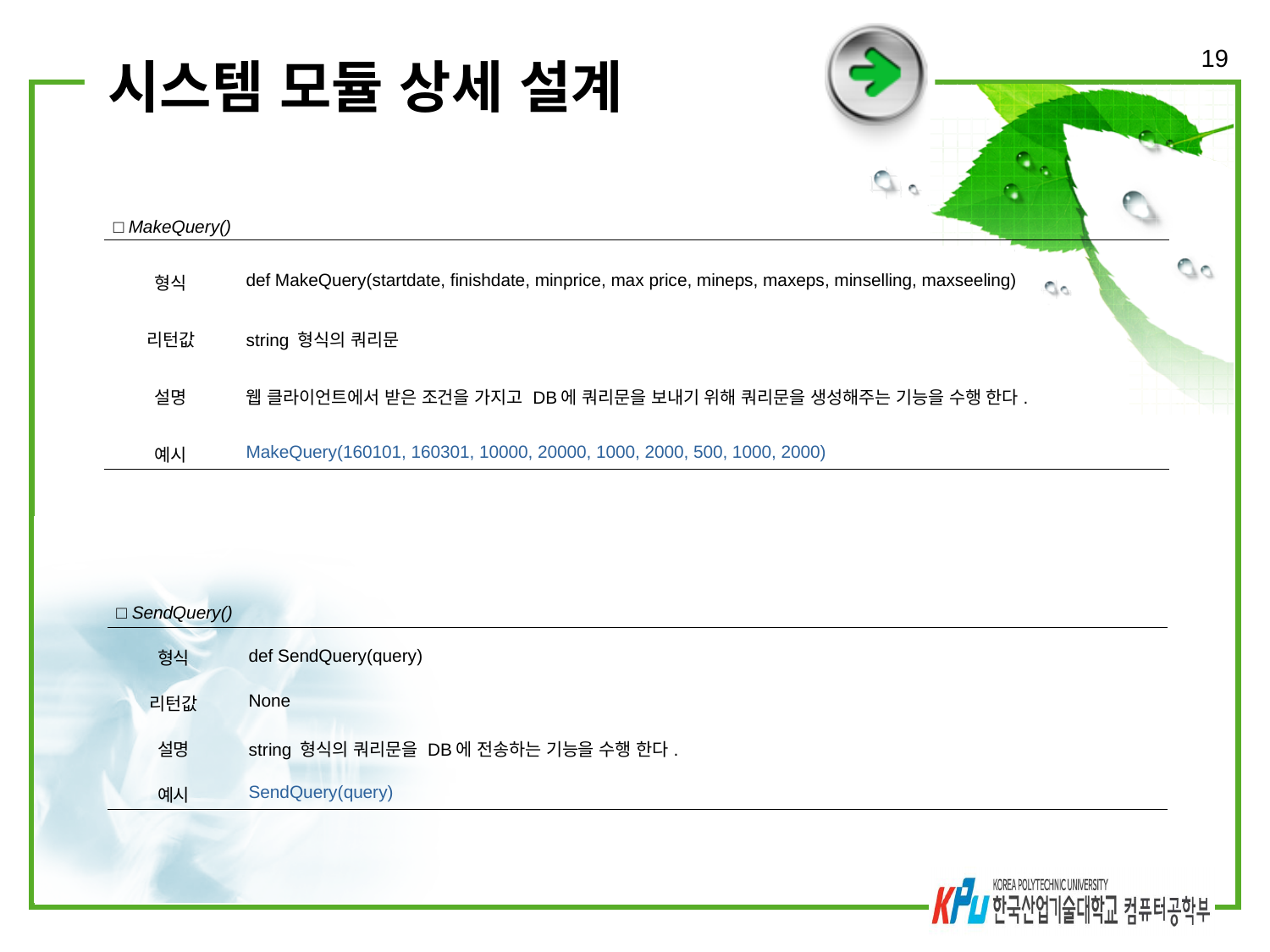

19
# 시스템 모듈 상세 설계
| □ MakeQuery() |  |
| --- | --- |
| 형식 | def MakeQuery(startdate, finishdate, minprice, max price, mineps, maxeps, minselling, maxseeling) |
| 리턴값 | string 형식의 쿼리문 |
| 설명 | 웹 클라이언트에서 받은 조건을 가지고 DB에 쿼리문을 보내기 위해 쿼리문을 생성해주는 기능을 수행 한다. |
| 예시 | MakeQuery(160101, 160301, 10000, 20000, 1000, 2000, 500, 1000, 2000) |
| □ SendQuery() |  |
| --- | --- |
| 형식 | def SendQuery(query) |
| 리턴값 | None |
| 설명 | string 형식의 쿼리문을 DB에 전송하는 기능을 수행 한다. |
| 예시 | SendQuery(query) |